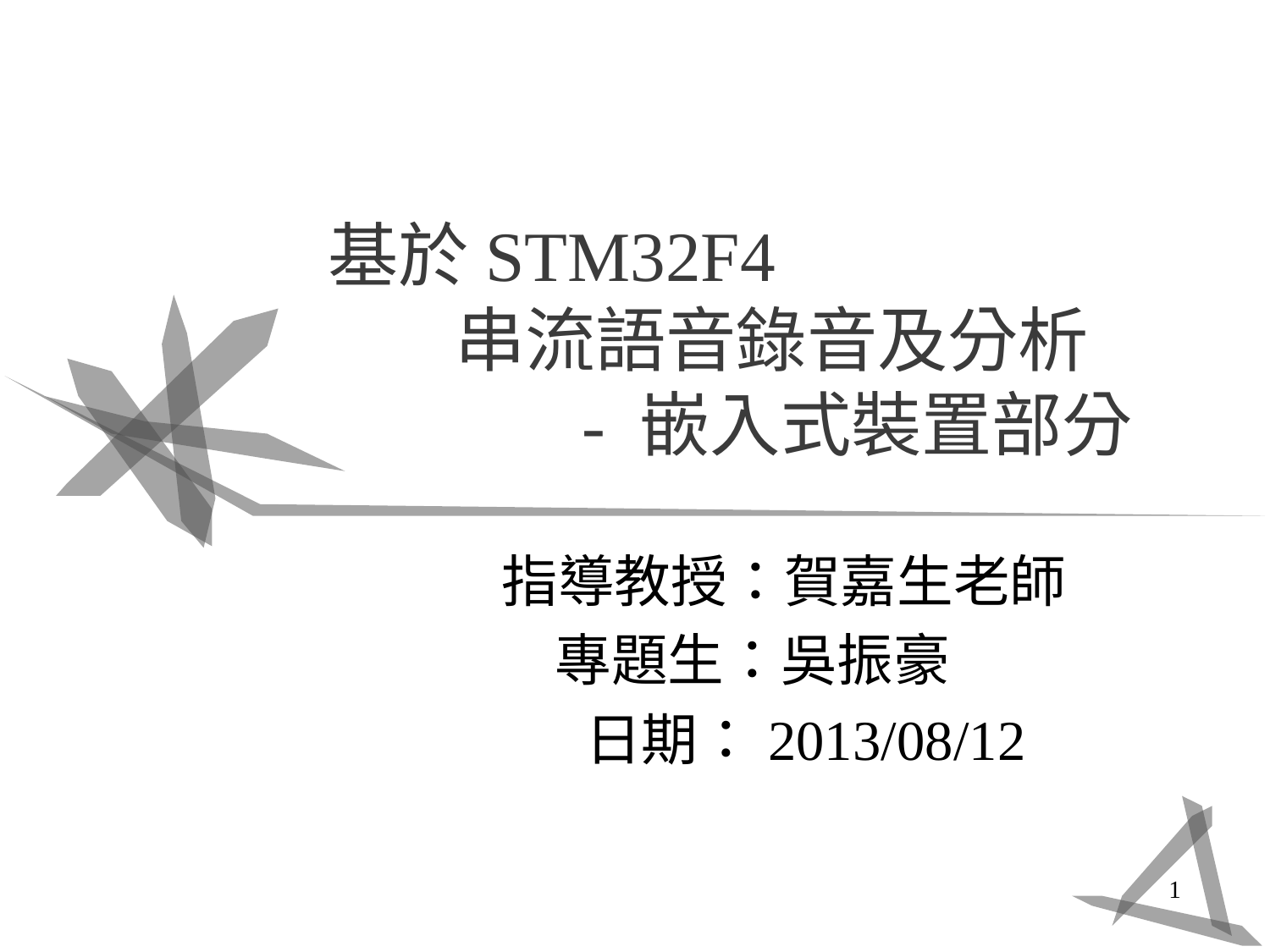

# 基於STM32F4 串流語音錄音及分析 - 嵌入式裝置部分
指導教授：賀嘉生老師
　　　　　　 專題生：吳振豪
                             日期：2013/08/12
1